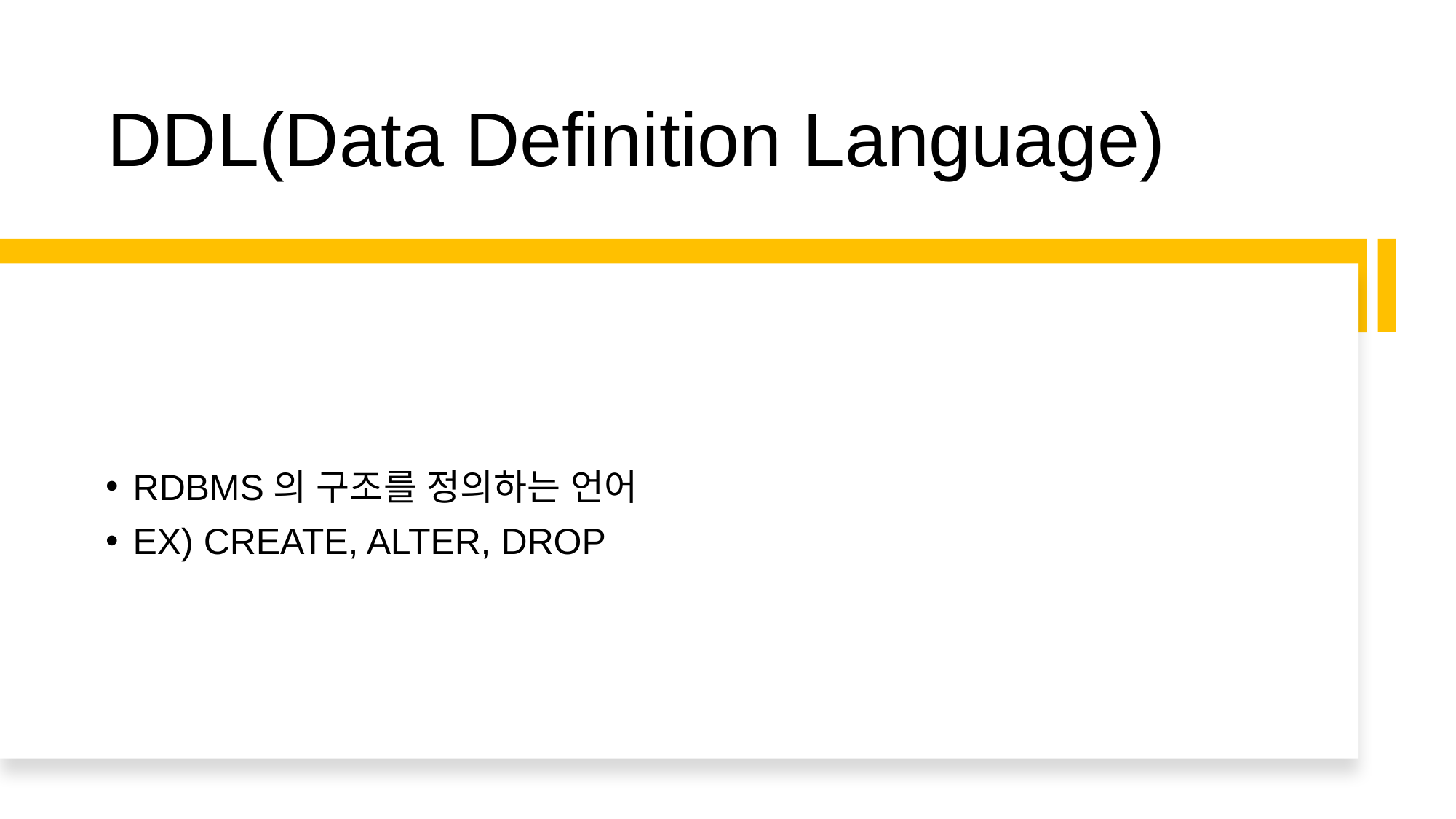

# DDL(Data Definition Language)

RDBMS의 구조를 정의하는 언어
EX) CREATE, ALTER, DROP